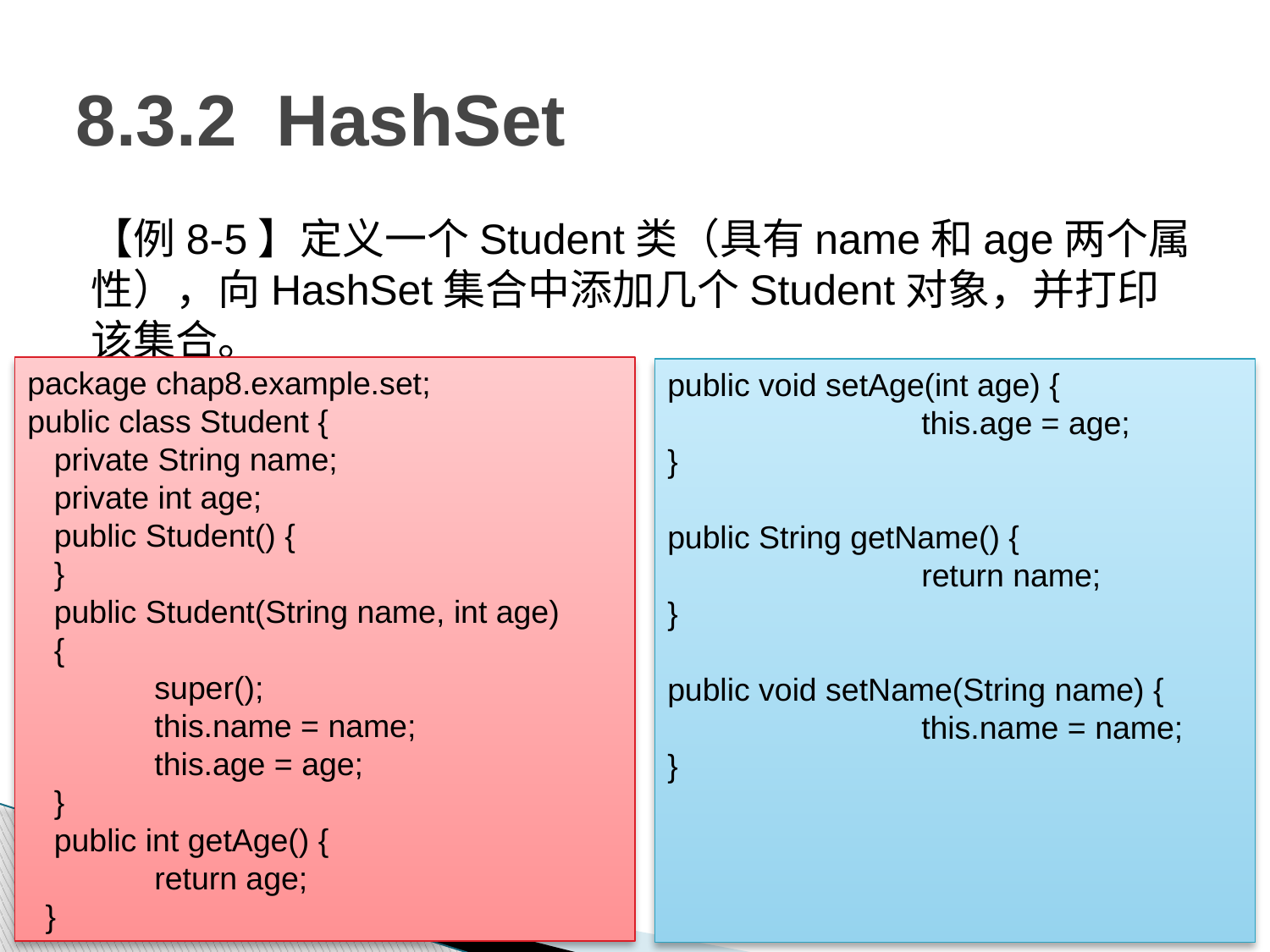

# 8.3.2  HashSet
【例8-5】定义一个Student类（具有name和age两个属性），向HashSet集合中添加几个Student对象，并打印该集合。
package chap8.example.set;
public class Student {
   private String name;
   private int age;
   public Student() {
   }
   public Student(String name, int age)
   {
	super();
	this.name = name;
	this.age = age;
   }
   public int getAge() {
	return age;
  }
public void setAge(int age) {
		this.age = age;
}

public String getName() {
		return name;
}

public void setName(String name) {
		this.name = name;
}